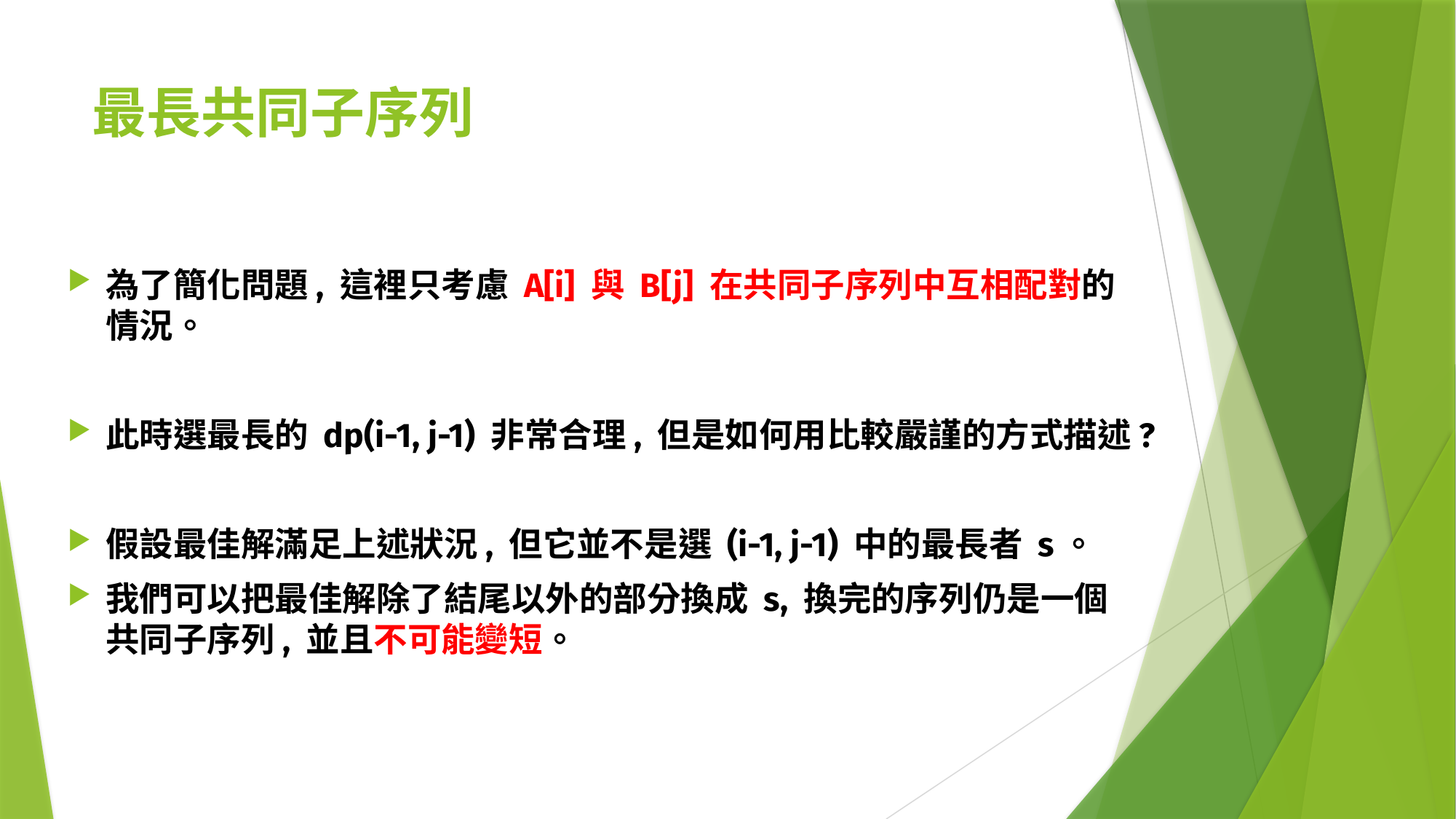

# 最長共同子序列
為了簡化問題, 這裡只考慮 A[i] 與 B[j] 在共同子序列中互相配對的情況。

此時選最長的 dp(i-1, j-1) 非常合理, 但是如何用比較嚴謹的方式描述?

假設最佳解滿足上述狀況, 但它並不是選 (i-1, j-1) 中的最長者 s。
我們可以把最佳解除了結尾以外的部分換成 s, 換完的序列仍是一個共同子序列, 並且不可能變短。